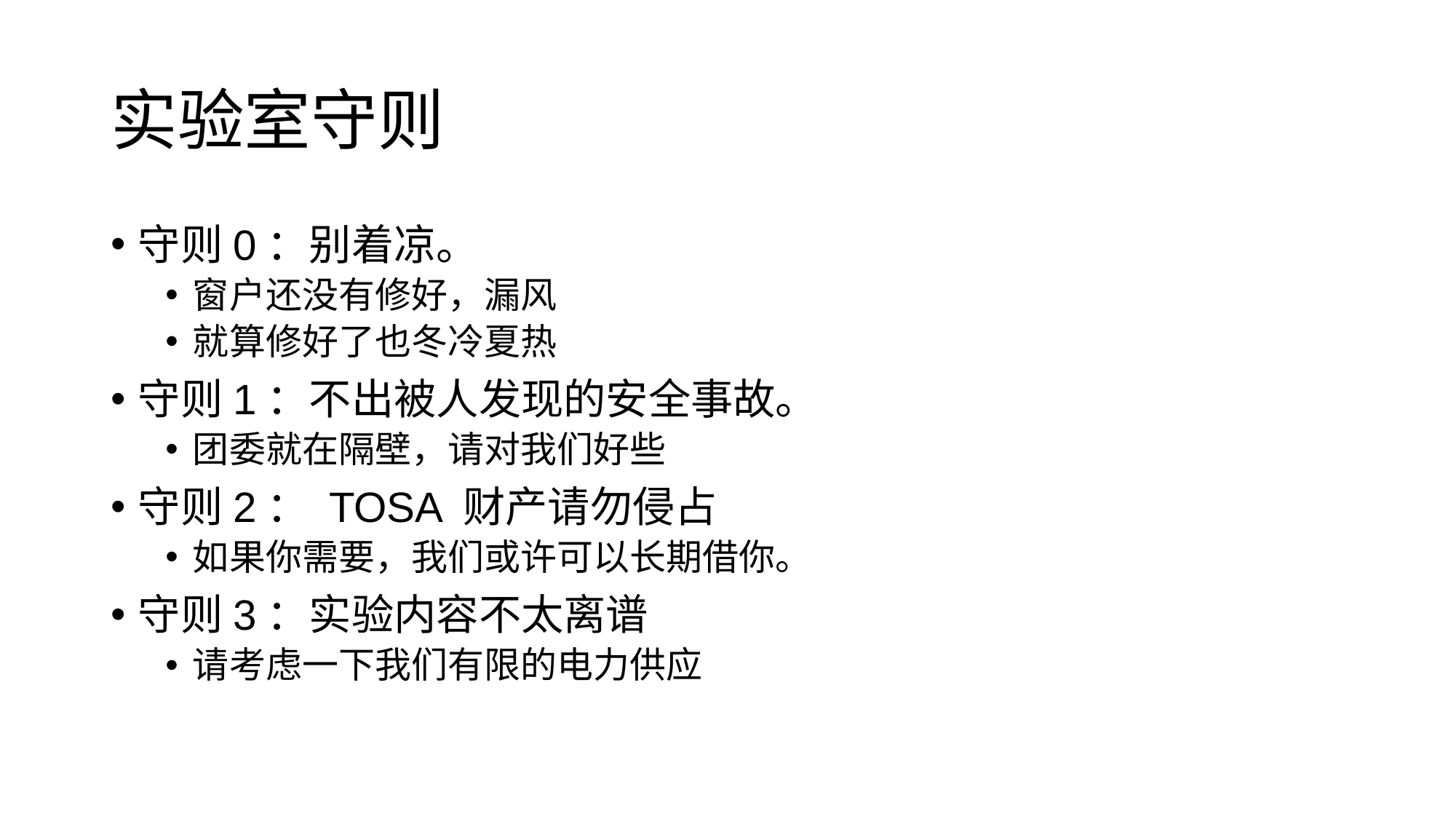

# 实验室守则
守则0：别着凉。
窗户还没有修好，漏风
就算修好了也冬冷夏热
守则1：不出被人发现的安全事故。
团委就在隔壁，请对我们好些
守则2： TOSA 财产请勿侵占
如果你需要，我们或许可以长期借你。
守则3：实验内容不太离谱
请考虑一下我们有限的电力供应